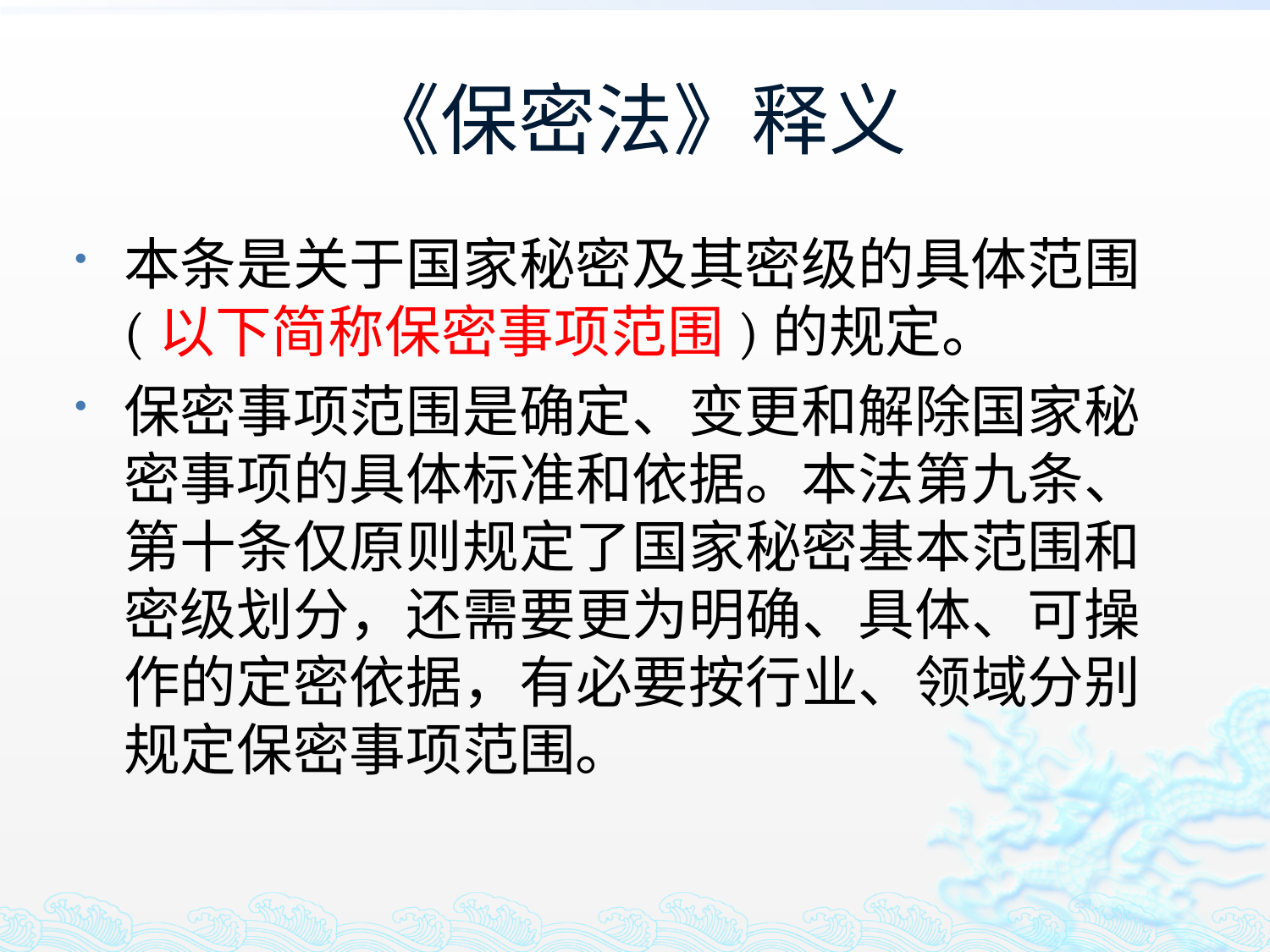

# 《保密法》释义
本条是关于国家秘密及其密级的具体范围(以下简称保密事项范围)的规定。
保密事项范围是确定、变更和解除国家秘密事项的具体标准和依据。本法第九条、第十条仅原则规定了国家秘密基本范围和密级划分，还需要更为明确、具体、可操作的定密依据，有必要按行业、领域分别规定保密事项范围。